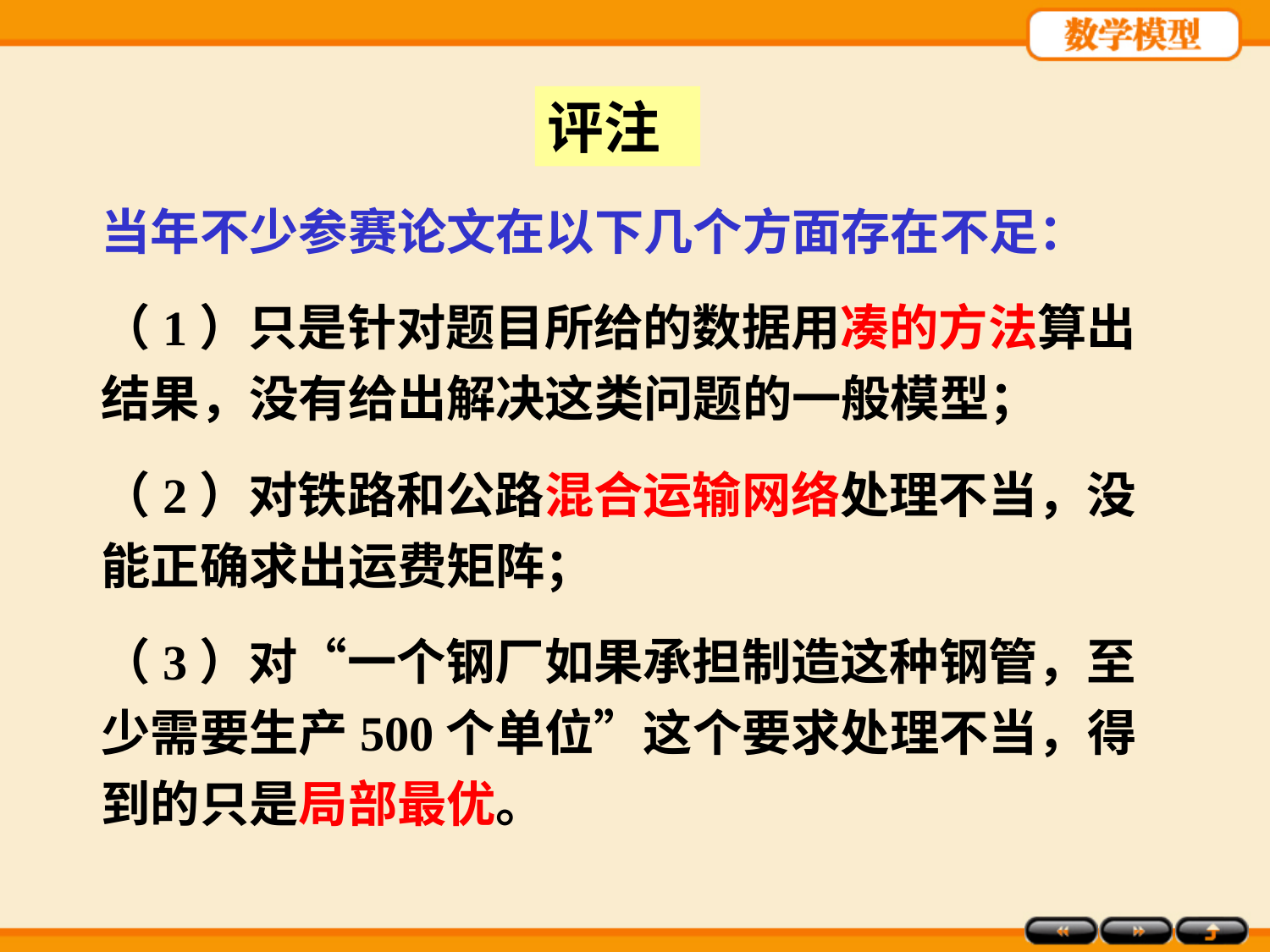

评注
当年不少参赛论文在以下几个方面存在不足：
（1）只是针对题目所给的数据用凑的方法算出结果，没有给出解决这类问题的一般模型；
（2）对铁路和公路混合运输网络处理不当，没能正确求出运费矩阵；
（3）对“一个钢厂如果承担制造这种钢管，至少需要生产500个单位”这个要求处理不当，得到的只是局部最优。